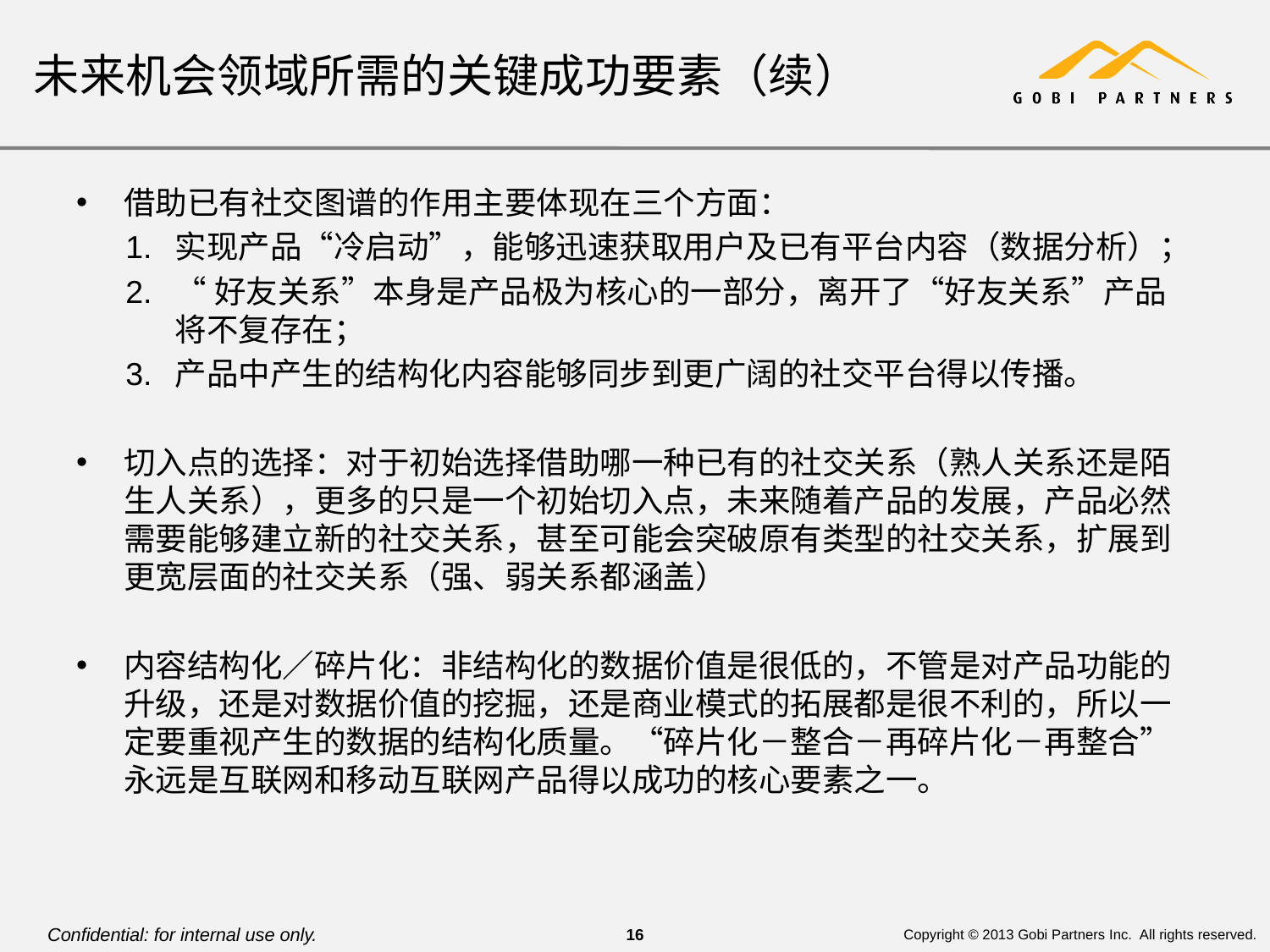

# 未来机会领域所需的关键成功要素（续）
借助已有社交图谱的作用主要体现在三个方面：
实现产品“冷启动”，能够迅速获取用户及已有平台内容（数据分析）；
“好友关系”本身是产品极为核心的一部分，离开了“好友关系”产品将不复存在；
产品中产生的结构化内容能够同步到更广阔的社交平台得以传播。

切入点的选择：对于初始选择借助哪一种已有的社交关系（熟人关系还是陌生人关系），更多的只是一个初始切入点，未来随着产品的发展，产品必然需要能够建立新的社交关系，甚至可能会突破原有类型的社交关系，扩展到更宽层面的社交关系（强、弱关系都涵盖）

内容结构化／碎片化：非结构化的数据价值是很低的，不管是对产品功能的升级，还是对数据价值的挖掘，还是商业模式的拓展都是很不利的，所以一定要重视产生的数据的结构化质量。“碎片化－整合－再碎片化－再整合”永远是互联网和移动互联网产品得以成功的核心要素之一。